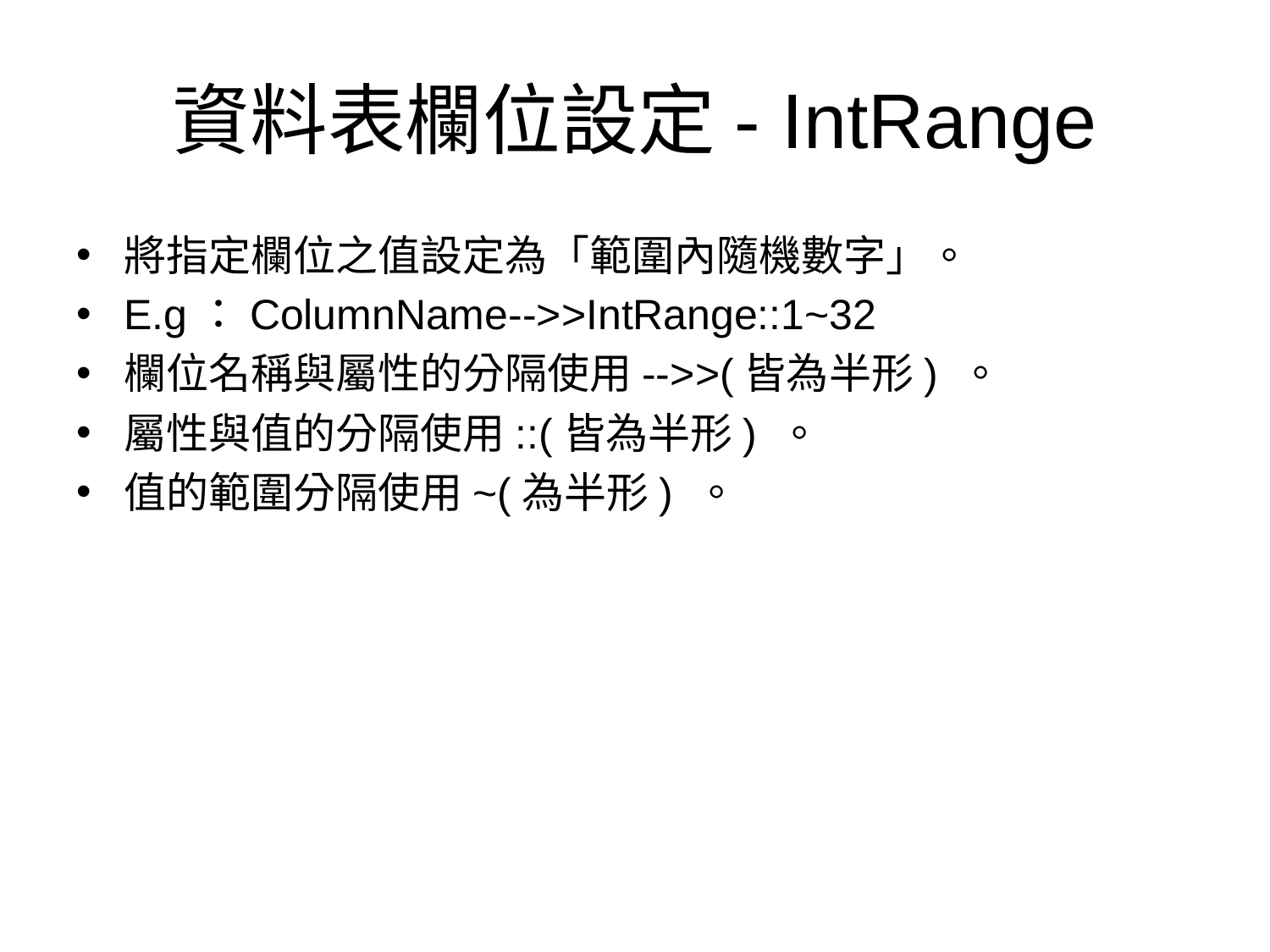

# 資料表欄位設定- IntRange
將指定欄位之值設定為「範圍內隨機數字」。
E.g：ColumnName-->>IntRange::1~32
欄位名稱與屬性的分隔使用-->>(皆為半形) 。
屬性與值的分隔使用::(皆為半形) 。
值的範圍分隔使用~(為半形) 。